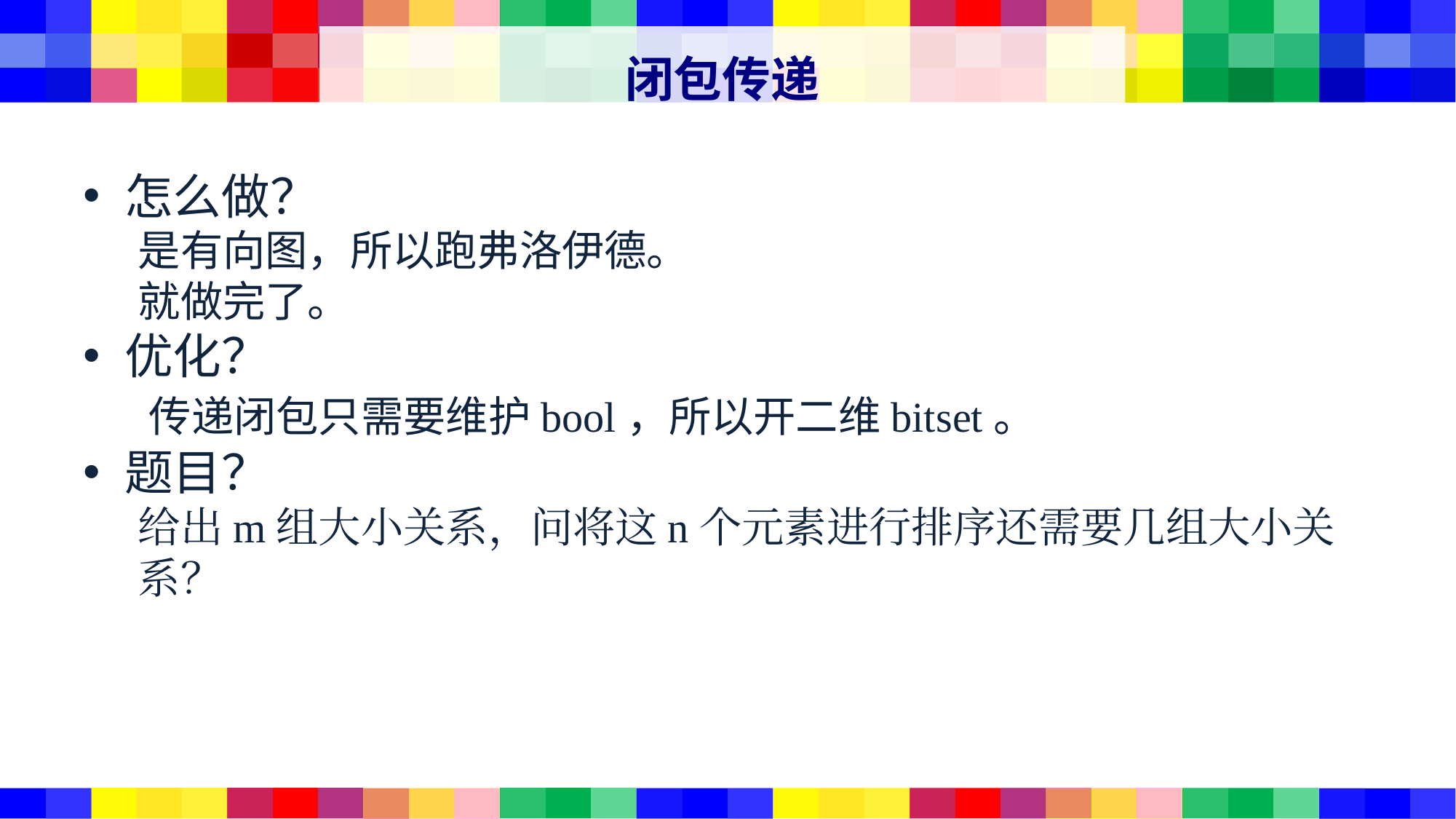

# 闭包传递
怎么做？
是有向图，所以跑弗洛伊德。
就做完了。
优化？
    传递闭包只需要维护bool，所以开二维bitset。
题目？
给出m组大小关系，问将这n个元素进行排序还需要几组大小关系？